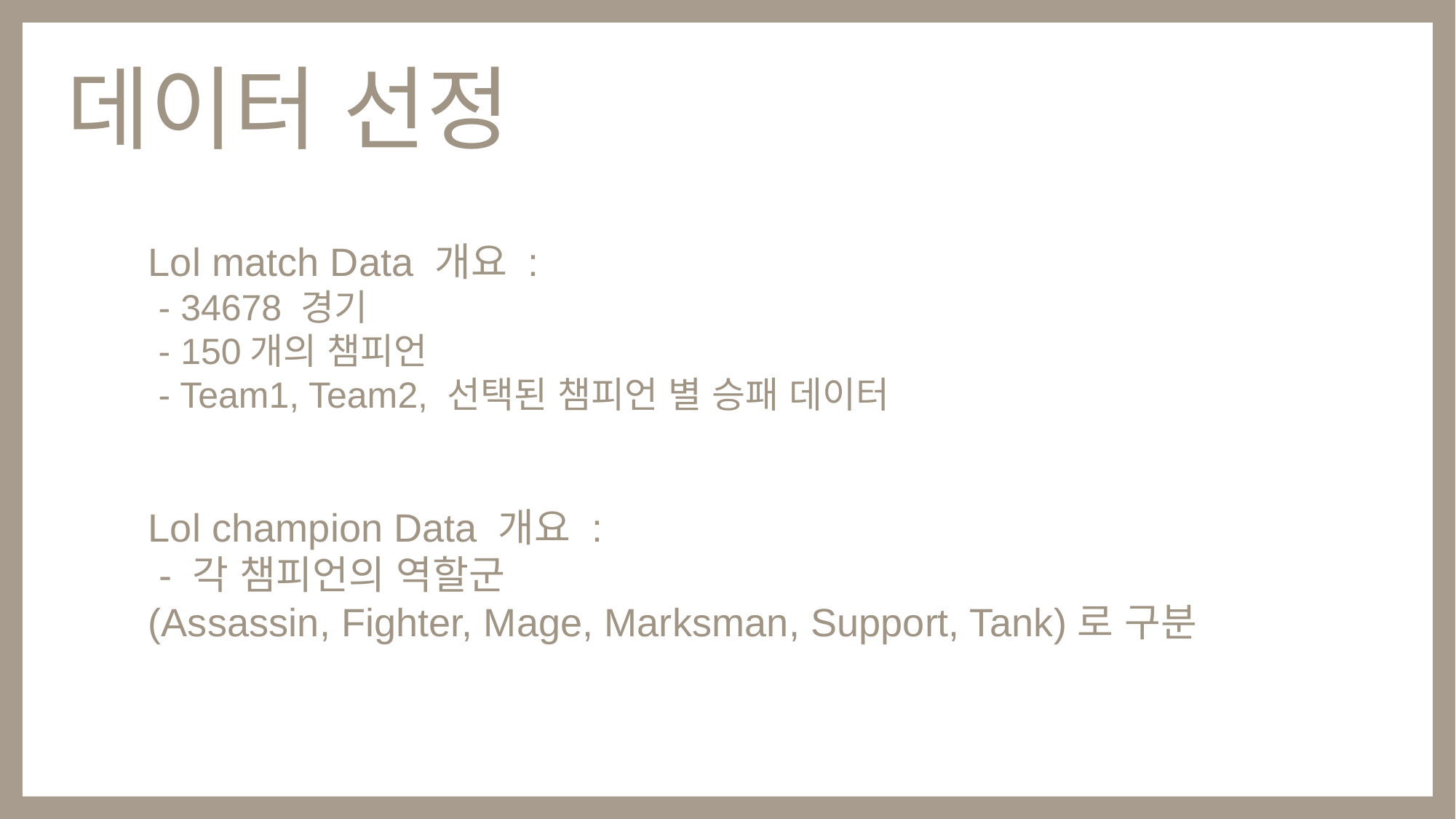

데이터 선정
Lol match Data 개요 :
 - 34678 경기
 - 150개의 챔피언
 - Team1, Team2, 선택된 챔피언 별 승패 데이터

Lol champion Data 개요 :
 - 각 챔피언의 역할군
(Assassin, Fighter, Mage, Marksman, Support, Tank)로 구분